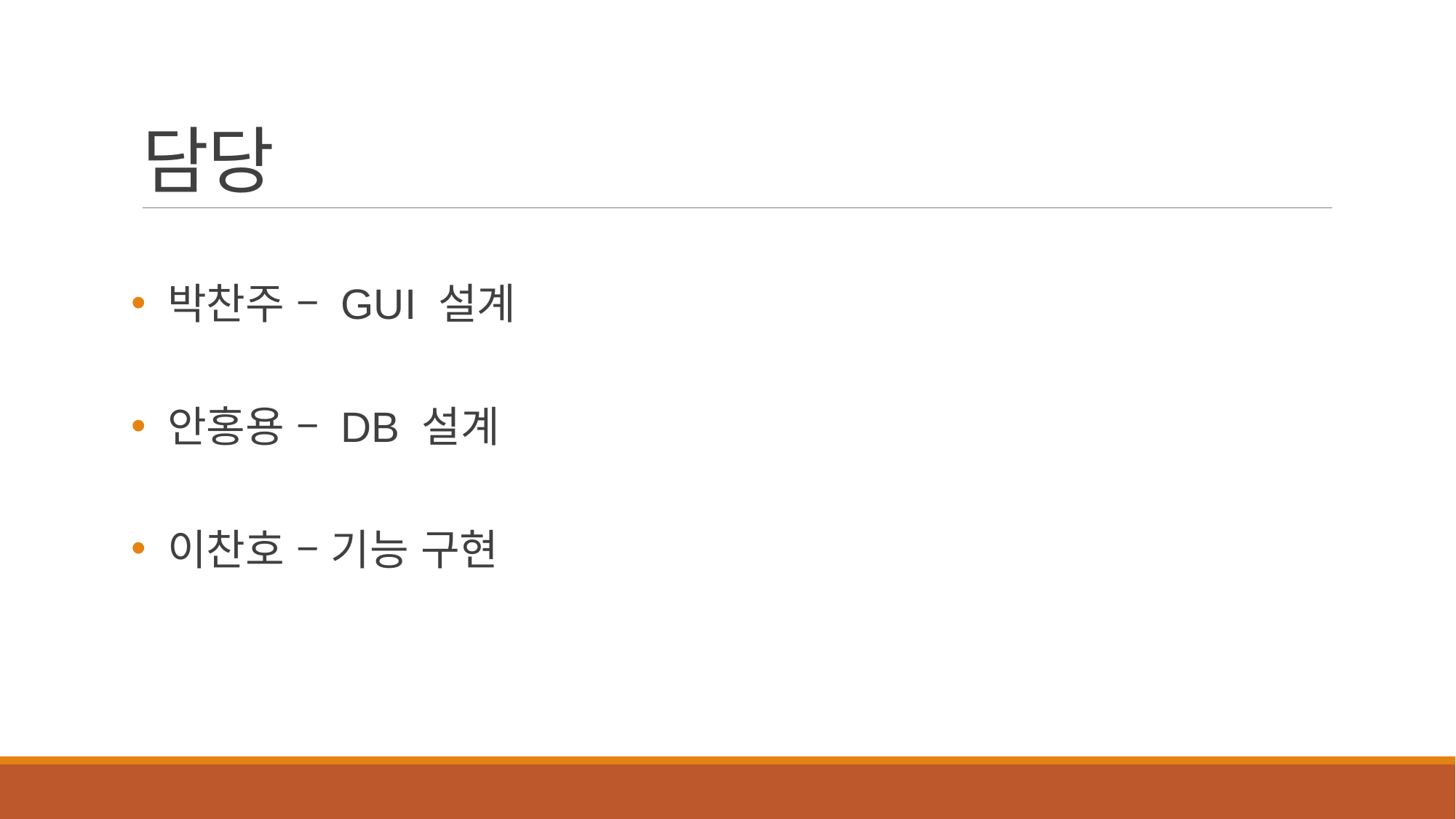

# 담당
 박찬주 – GUI 설계
 안홍용 – DB 설계
 이찬호 – 기능 구현